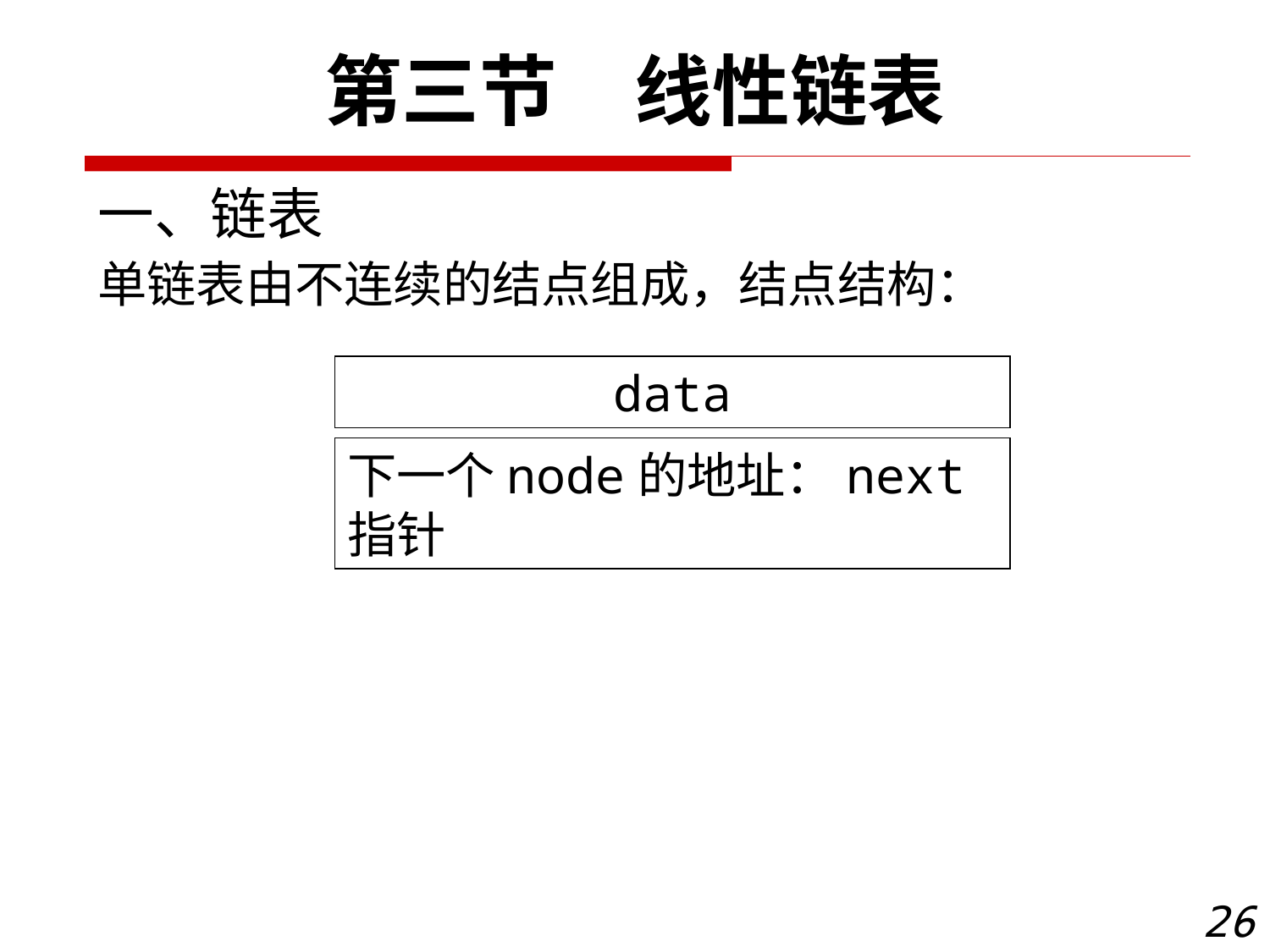

第三节　线性链表
一、链表
单链表由不连续的结点组成，结点结构：
data
下一个node的地址：next指针
26